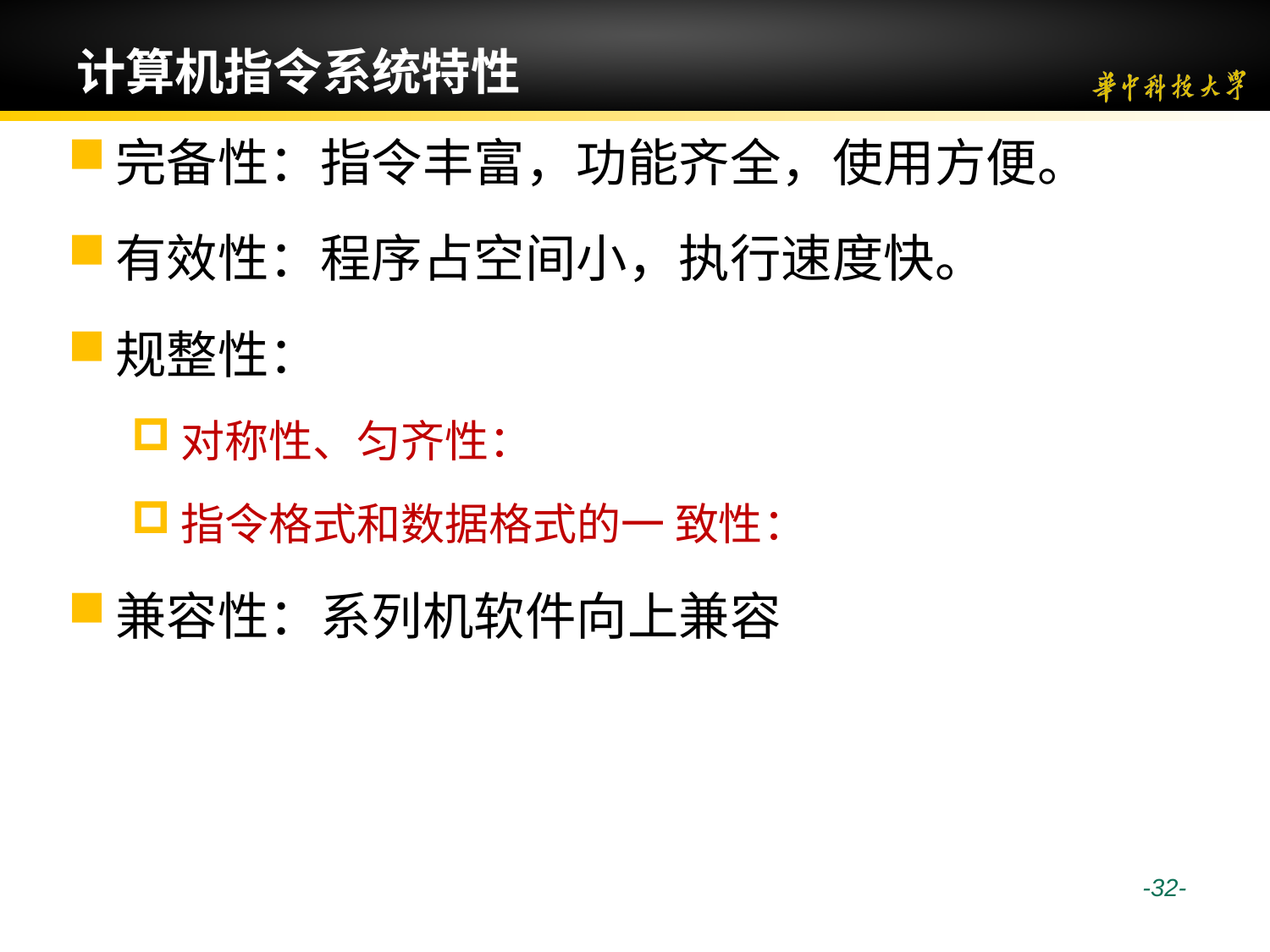

# 计算机指令系统特性
完备性：指令丰富，功能齐全，使用方便。
有效性：程序占空间小，执行速度快。
规整性：
对称性、匀齐性：
指令格式和数据格式的一 致性：
兼容性：系列机软件向上兼容
 -32-